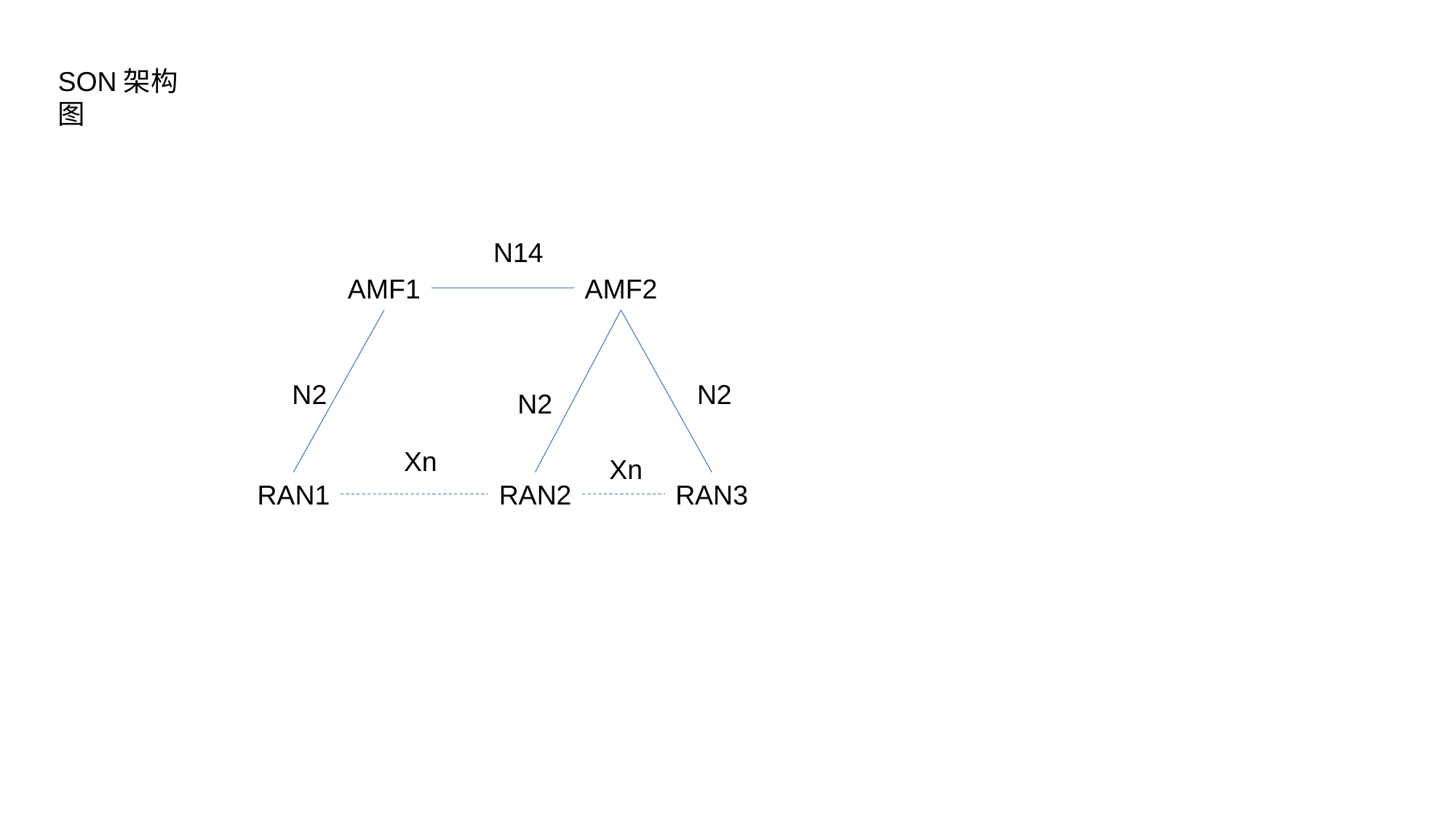

SON架构图
N14
AMF1
AMF2
N2
N2
N2
Xn
Xn
RAN1
RAN2
RAN3